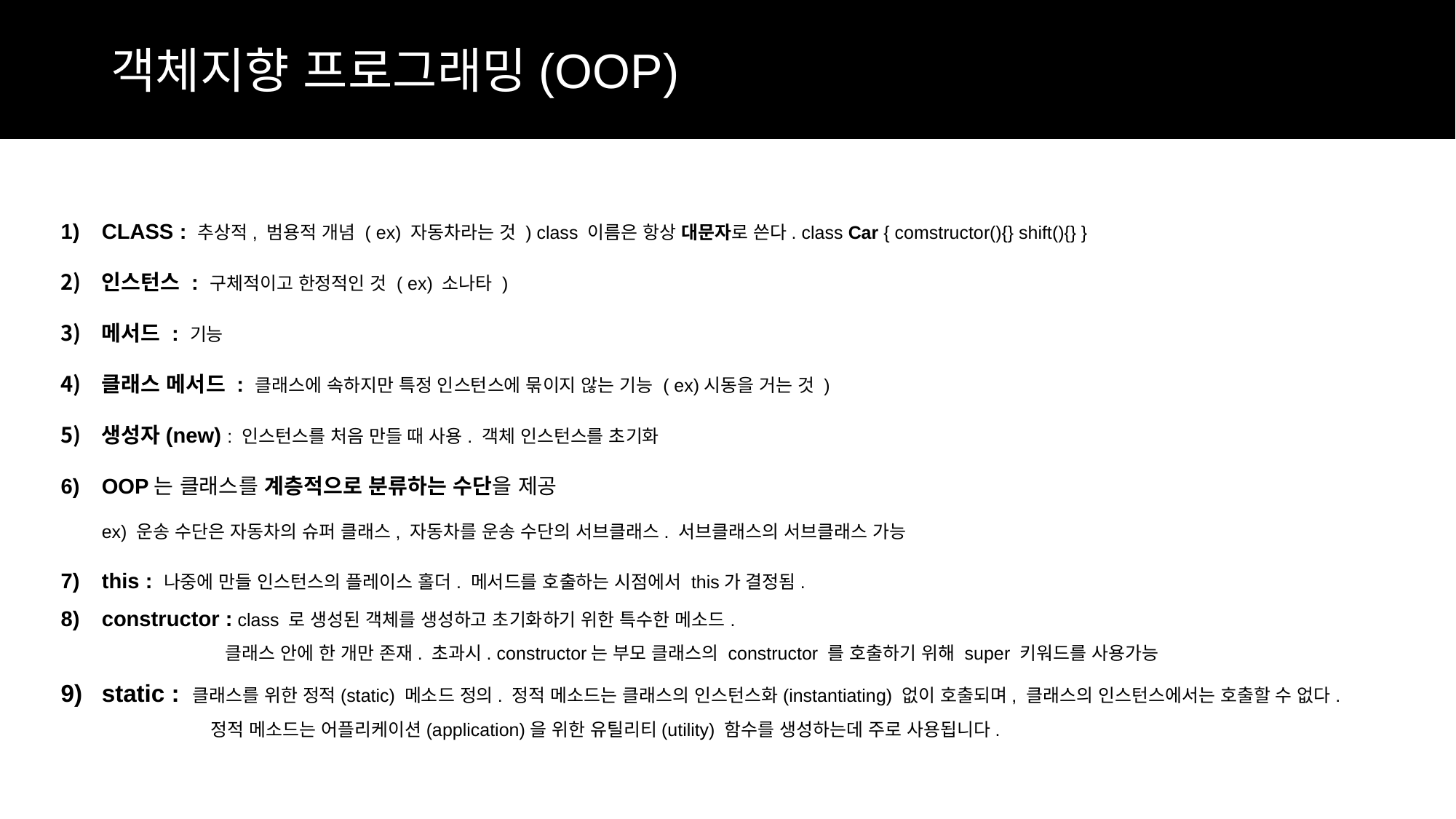

객체지향 프로그래밍(OOP)
CLASS : 추상적, 범용적 개념 ( ex) 자동차라는 것 ) class 이름은 항상 대문자로 쓴다. class Car { comstructor(){} shift(){} }
인스턴스 : 구체적이고 한정적인 것 ( ex) 소나타 )
메서드 : 기능
클래스 메서드 : 클래스에 속하지만 특정 인스턴스에 묶이지 않는 기능 ( ex)시동을 거는 것 )
생성자(new) : 인스턴스를 처음 만들 때 사용. 객체 인스턴스를 초기화
OOP는 클래스를 계층적으로 분류하는 수단을 제공
ex) 운송 수단은 자동차의 슈퍼 클래스, 자동차를 운송 수단의 서브클래스. 서브클래스의 서브클래스 가능
this : 나중에 만들 인스턴스의 플레이스 홀더. 메서드를 호출하는 시점에서 this가 결정됨.
constructor : class 로 생성된 객체를 생성하고 초기화하기 위한 특수한 메소드.
	  클래스 안에 한 개만 존재. 초과시. constructor는 부모 클래스의 constructor 를 호출하기 위해 super 키워드를 사용가능
static : 클래스를 위한 정적(static) 메소드 정의. 정적 메소드는 클래스의 인스턴스화(instantiating) 없이 호출되며, 클래스의 인스턴스에서는 호출할 수 없다.
	정적 메소드는 어플리케이션(application)을 위한 유틸리티(utility) 함수를 생성하는데 주로 사용됩니다.